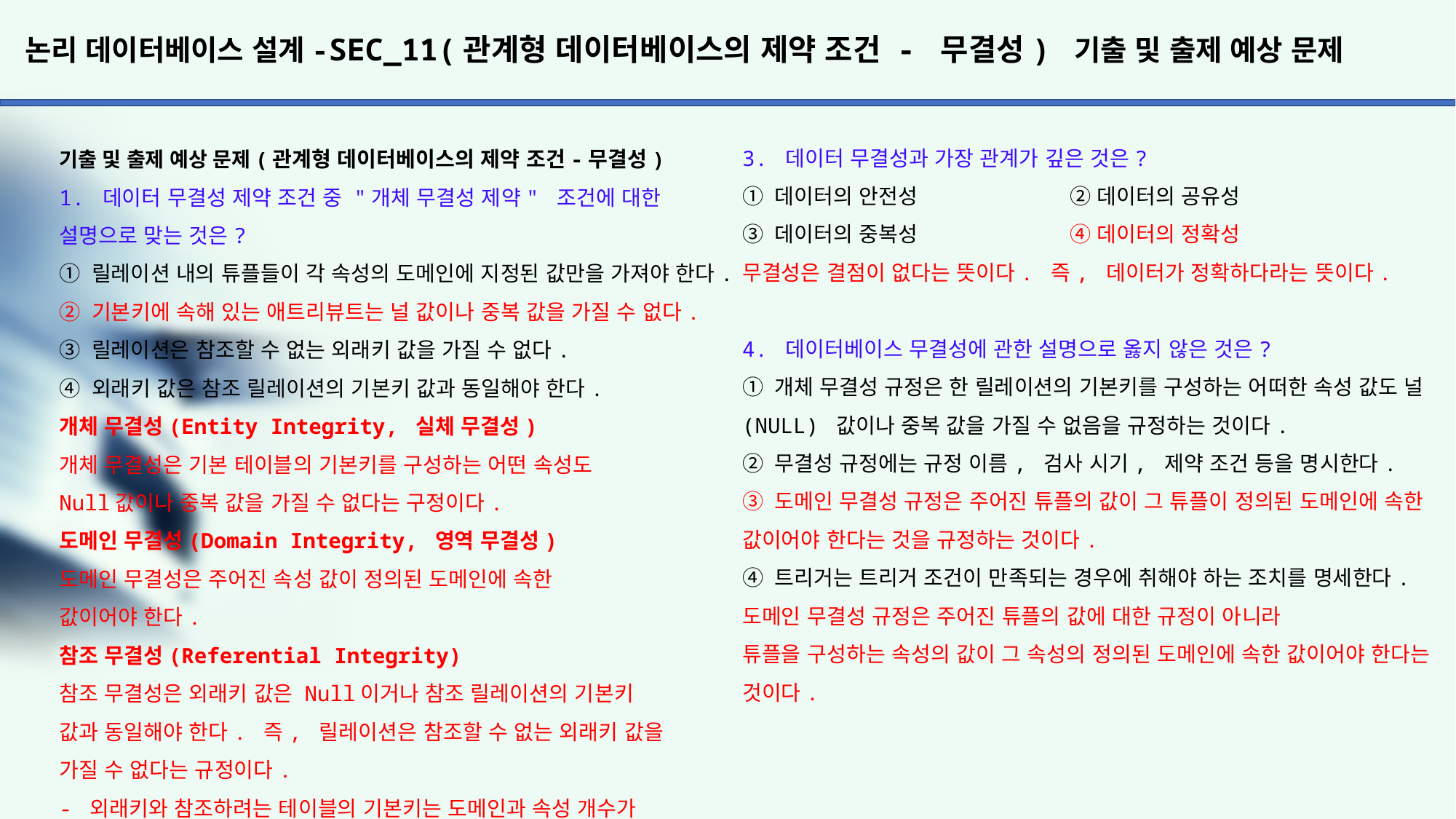

# 논리 데이터베이스 설계-SEC_11(관계형 데이터베이스의 제약 조건 - 무결성) 기출 및 출제 예상 문제
3. 데이터 무결성과 가장 관계가 깊은 것은?
① 데이터의 안전성 		② 데이터의 공유성
③ 데이터의 중복성 		④ 데이터의 정확성
무결성은 결점이 없다는 뜻이다. 즉, 데이터가 정확하다라는 뜻이다.

4. 데이터베이스 무결성에 관한 설명으로 옳지 않은 것은?
① 개체 무결성 규정은 한 릴레이션의 기본키를 구성하는 어떠한 속성 값도 널(NULL) 값이나 중복 값을 가질 수 없음을 규정하는 것이다.
② 무결성 규정에는 규정 이름, 검사 시기, 제약 조건 등을 명시한다.
③ 도메인 무결성 규정은 주어진 튜플의 값이 그 튜플이 정의된 도메인에 속한 값이어야 한다는 것을 규정하는 것이다.
④ 트리거는 트리거 조건이 만족되는 경우에 취해야 하는 조치를 명세한다.
도메인 무결성 규정은 주어진 튜플의 값에 대한 규정이 아니라
튜플을 구성하는 속성의 값이 그 속성의 정의된 도메인에 속한 값이어야 한다는 것이다.
기출 및 출제 예상 문제(관계형 데이터베이스의 제약 조건-무결성)
1. 데이터 무결성 제약 조건 중 "개체 무결성 제약" 조건에 대한
설명으로 맞는 것은?
① 릴레이션 내의 튜플들이 각 속성의 도메인에 지정된 값만을 가져야 한다.
② 기본키에 속해 있는 애트리뷰트는 널 값이나 중복 값을 가질 수 없다.
③ 릴레이션은 참조할 수 없는 외래키 값을 가질 수 없다.
④ 외래키 값은 참조 릴레이션의 기본키 값과 동일해야 한다.
개체 무결성(Entity Integrity, 실체 무결성)
개체 무결성은 기본 테이블의 기본키를 구성하는 어떤 속성도
Null값이나 중복 값을 가질 수 없다는 구정이다.
도메인 무결성(Domain Integrity, 영역 무결성)
도메인 무결성은 주어진 속성 값이 정의된 도메인에 속한
값이어야 한다.
참조 무결성(Referential Integrity)
참조 무결성은 외래키 값은 Null이거나 참조 릴레이션의 기본키
값과 동일해야 한다. 즉, 릴레이션은 참조할 수 없는 외래키 값을
가질 수 없다는 규정이다.
- 외래키와 참조하려는 테이블의 기본키는 도메인과 속성 개수가
같아야 한다.
2. 릴레이션 R1에 속한 애튜리뷰트의 조합인 외래키를 변경하려면
이를 참조하고 있는 릴레이션 R2의 기본키도 변경해야 하는데 이를 무엇이라 하는가?
① 정보 무결성		② 고유 무결성
③ 널 제약성		④ 참조 무결성
외래키를 변경하려면 이를 참조하고 있는 기본키도 변경해야 하는
이유는 릴레이션은 참조할 수 없는 외래키 값을 가질 수 없기
때문이다.
고유 무결성
특정 속성에 대한 고유한 값을 가지도록 조건이 주어진 경우,
릴레이션의 각 튜플이 가지는 속성 값들이 서로 달라야 한다라는
것이다.
[학생] 릴레이션에서 이름, 나이 는 서로 같은 값을 가질 수 있지만 학번의 경우, 각 튜플은 서로 다른 값을 가져야 한다.
Null 무결성
릴레이션의 특정 속성 값은 Null이 될 수 없다는 것이다.